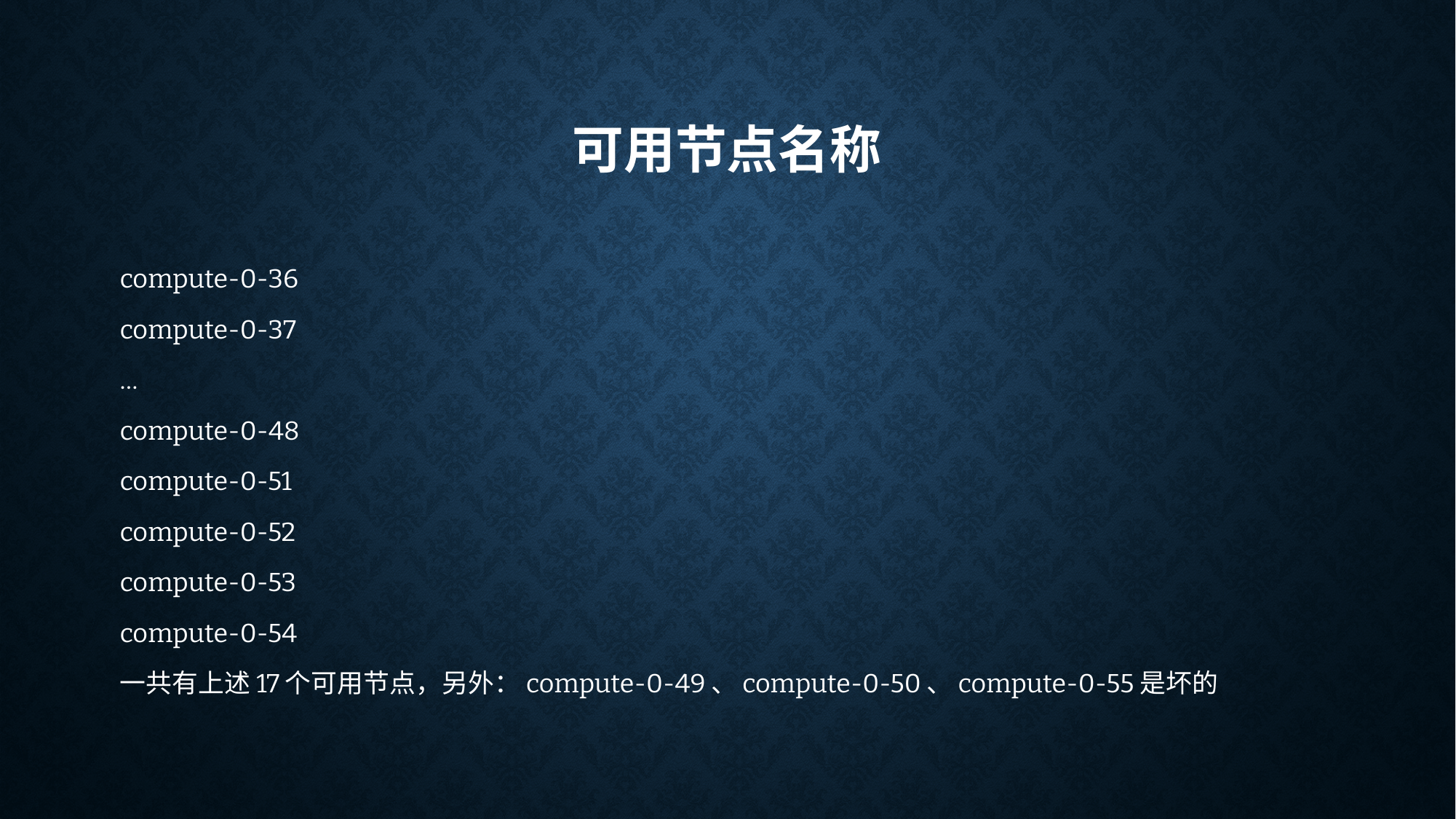

# 可用节点名称
compute-0-36
compute-0-37
…
compute-0-48
compute-0-51
compute-0-52
compute-0-53
compute-0-54
一共有上述17个可用节点，另外：compute-0-49、compute-0-50、compute-0-55是坏的